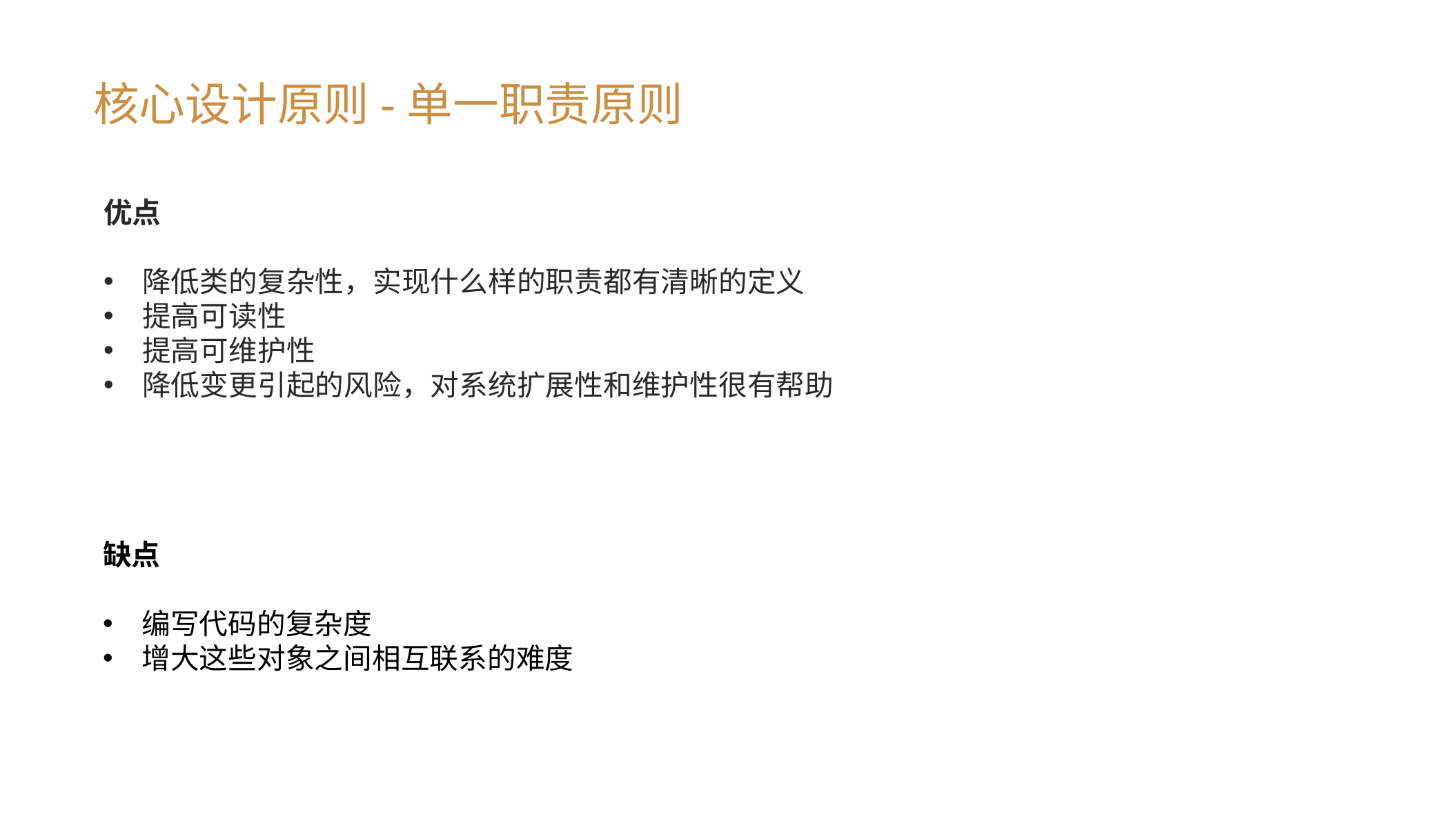

核心设计原则-单一职责原则
优点

降低类的复杂性，实现什么样的职责都有清晰的定义
提高可读性
提高可维护性
降低变更引起的风险，对系统扩展性和维护性很有帮助
缺点

编写代码的复杂度
增大这些对象之间相互联系的难度